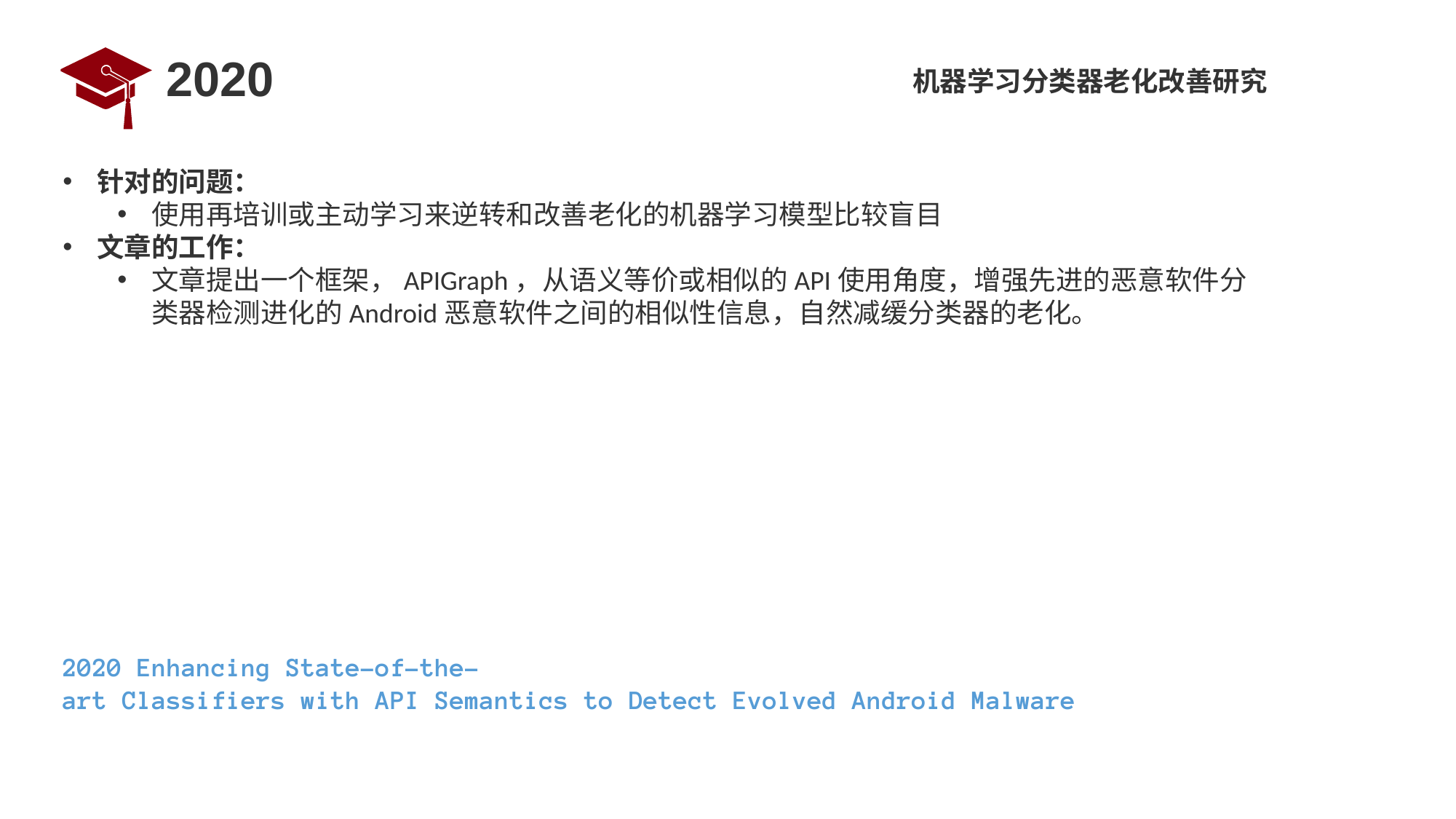

# 2020
机器学习分类器老化改善研究
针对的问题：
使用再培训或主动学习来逆转和改善老化的机器学习模型比较盲目
文章的工作：
文章提出一个框架，APIGraph，从语义等价或相似的API使用角度，增强先进的恶意软件分类器检测进化的Android恶意软件之间的相似性信息，自然减缓分类器的老化。
2020 Enhancing State-of-the-art Classifiers with API Semantics to Detect Evolved Android Malware